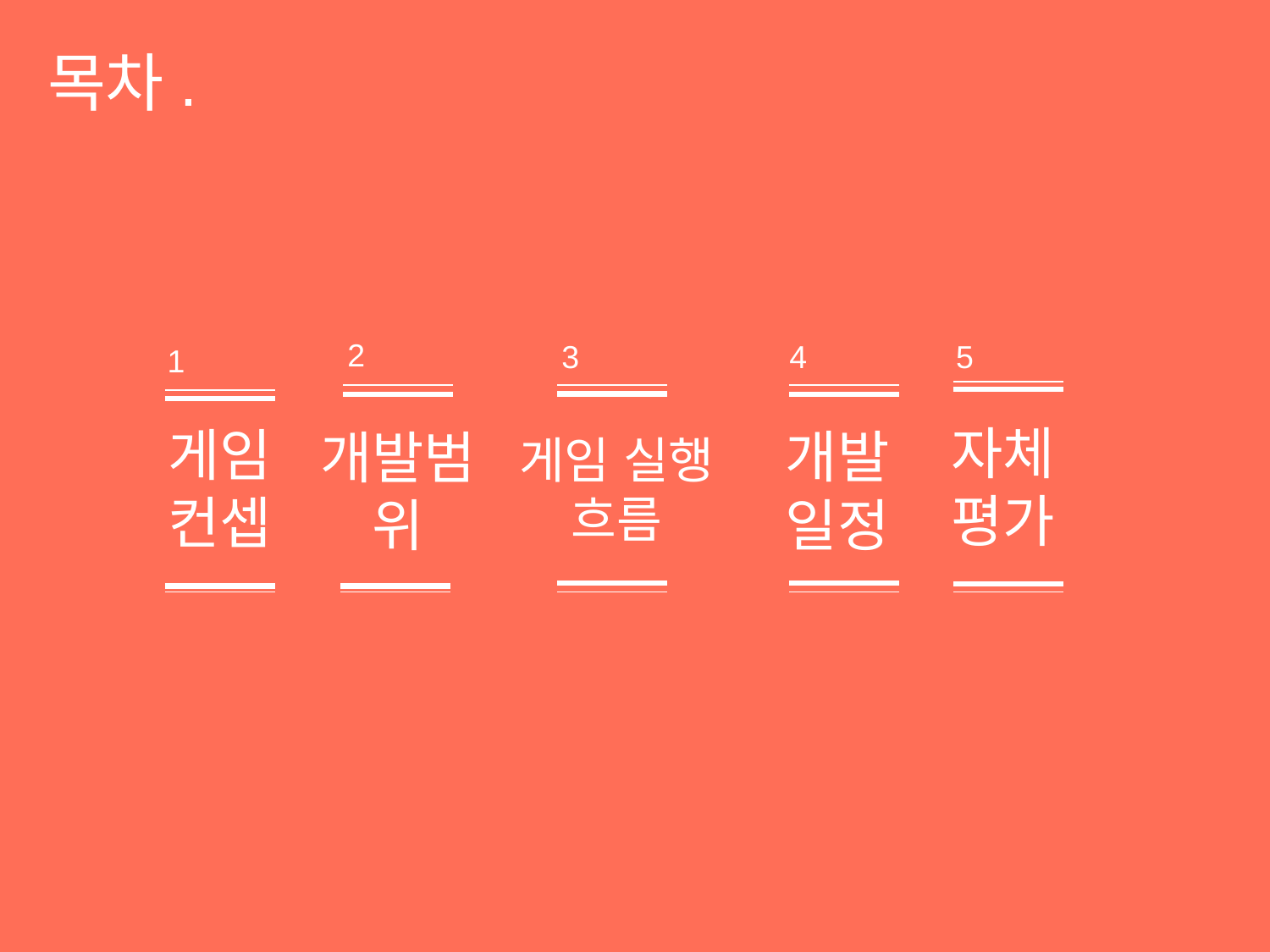

목차.
2
4
3
5
1
자체평가
게임컨셉
개발 일정
개발범위
게임 실행 흐름